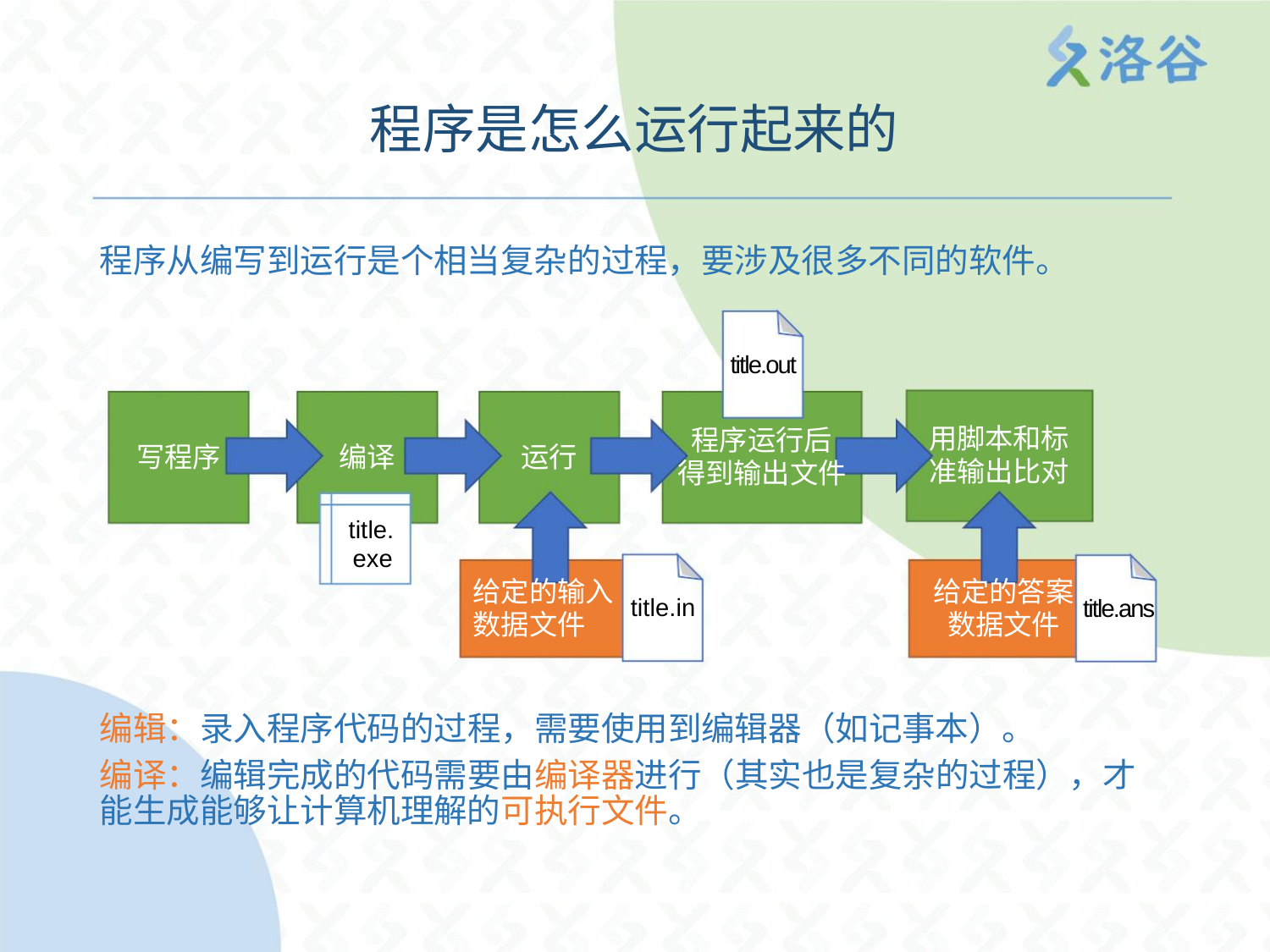

程序是怎么运行起来的
程序从编写到运行是个相当复杂的过程，要涉及很多不同的软件。
title.out
用脚本和标
准输出比对
程序运行后
得到输出文件
写程序
编译
运行
title.
exe
给定的输入
数据文件
给定的答案
数据文件
title.in
title.ans
编辑：录入程序代码的过程，需要使用到编辑器（如记事本）。
编译：编辑完成的代码需要由编译器进行（其实也是复杂的过程），才
能生成能够让计算机理解的可执行文件。